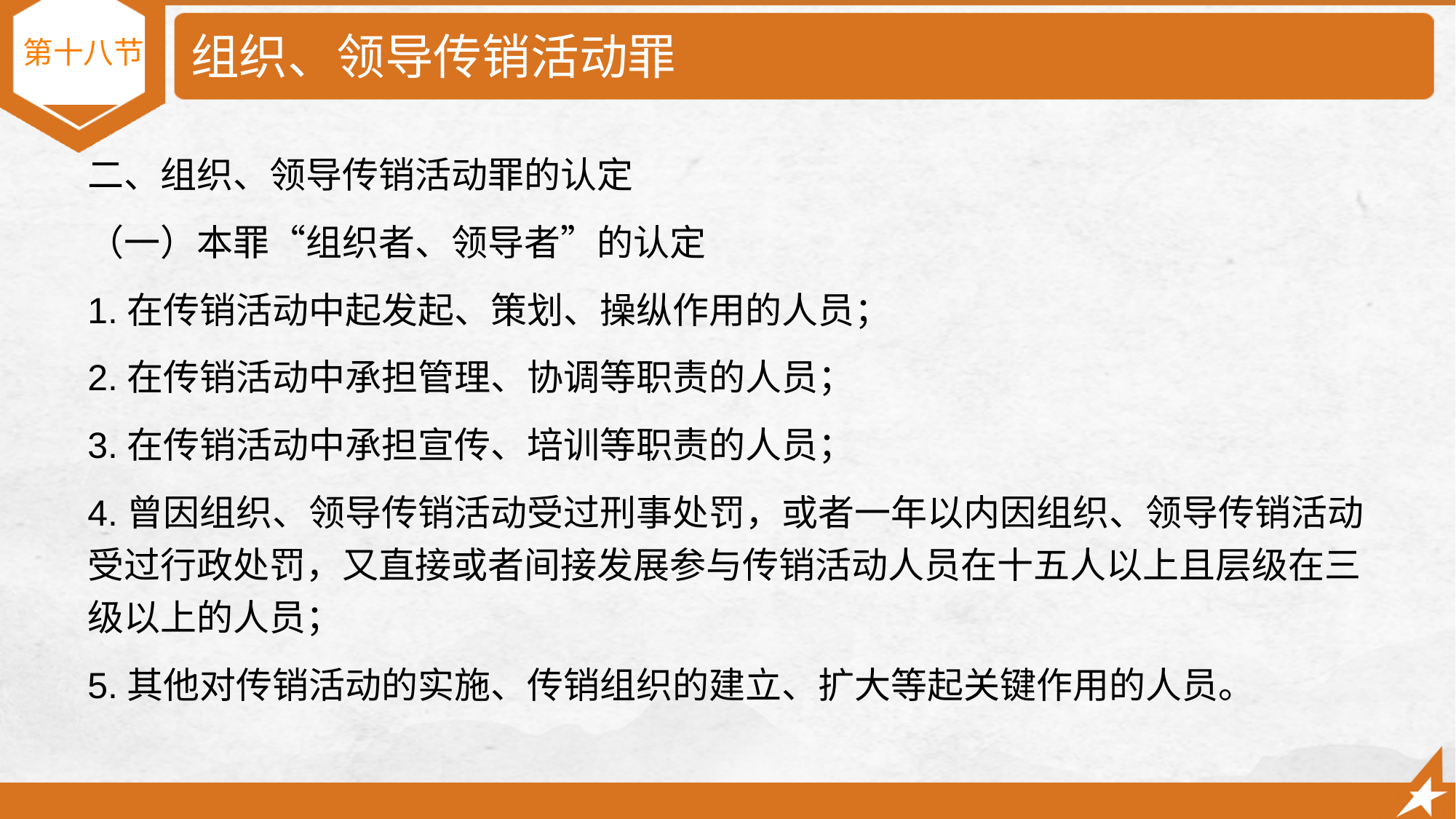

# 组织、领导传销活动罪
 第十八节
二、组织、领导传销活动罪的认定
（一）本罪“组织者、领导者”的认定
1.在传销活动中起发起、策划、操纵作用的人员；
2.在传销活动中承担管理、协调等职责的人员；
3.在传销活动中承担宣传、培训等职责的人员；
4.曾因组织、领导传销活动受过刑事处罚，或者一年以内因组织、领导传销活动受过行政处罚，又直接或者间接发展参与传销活动人员在十五人以上且层级在三级以上的人员；
5.其他对传销活动的实施、传销组织的建立、扩大等起关键作用的人员。